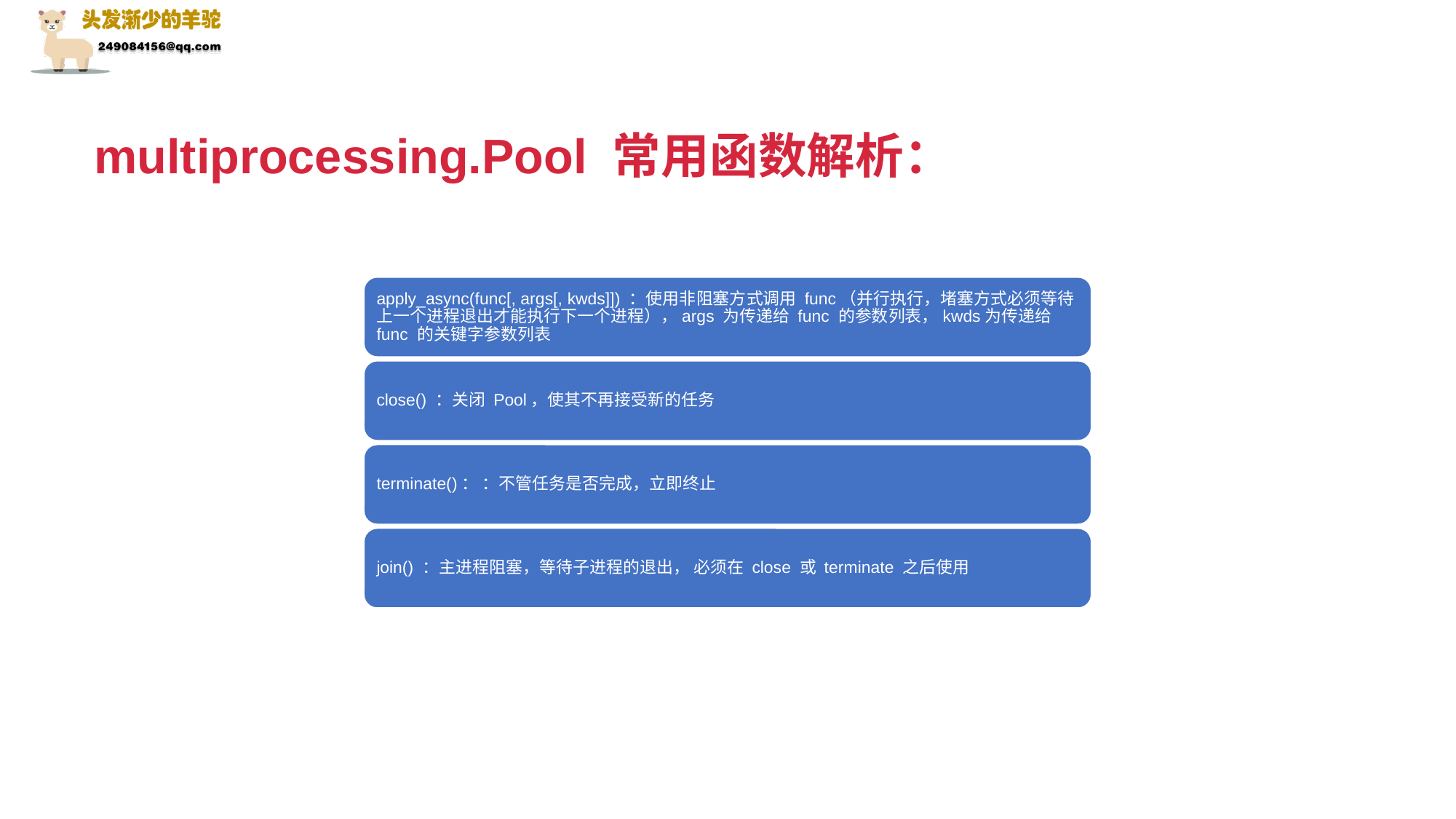

multiprocessing.Pool 常用函数解析：
apply_async(func[, args[, kwds]]) ：使用非阻塞方式调用 func（并行执行，堵塞方式必须等待上一个进程退出才能执行下一个进程），args 为传递给 func 的参数列表，kwds为传递给 func 的关键字参数列表
close() ：关闭 Pool，使其不再接受新的任务
terminate()： ：不管任务是否完成，立即终止
join() ：主进程阻塞，等待子进程的退出， 必须在 close 或 terminate 之后使用